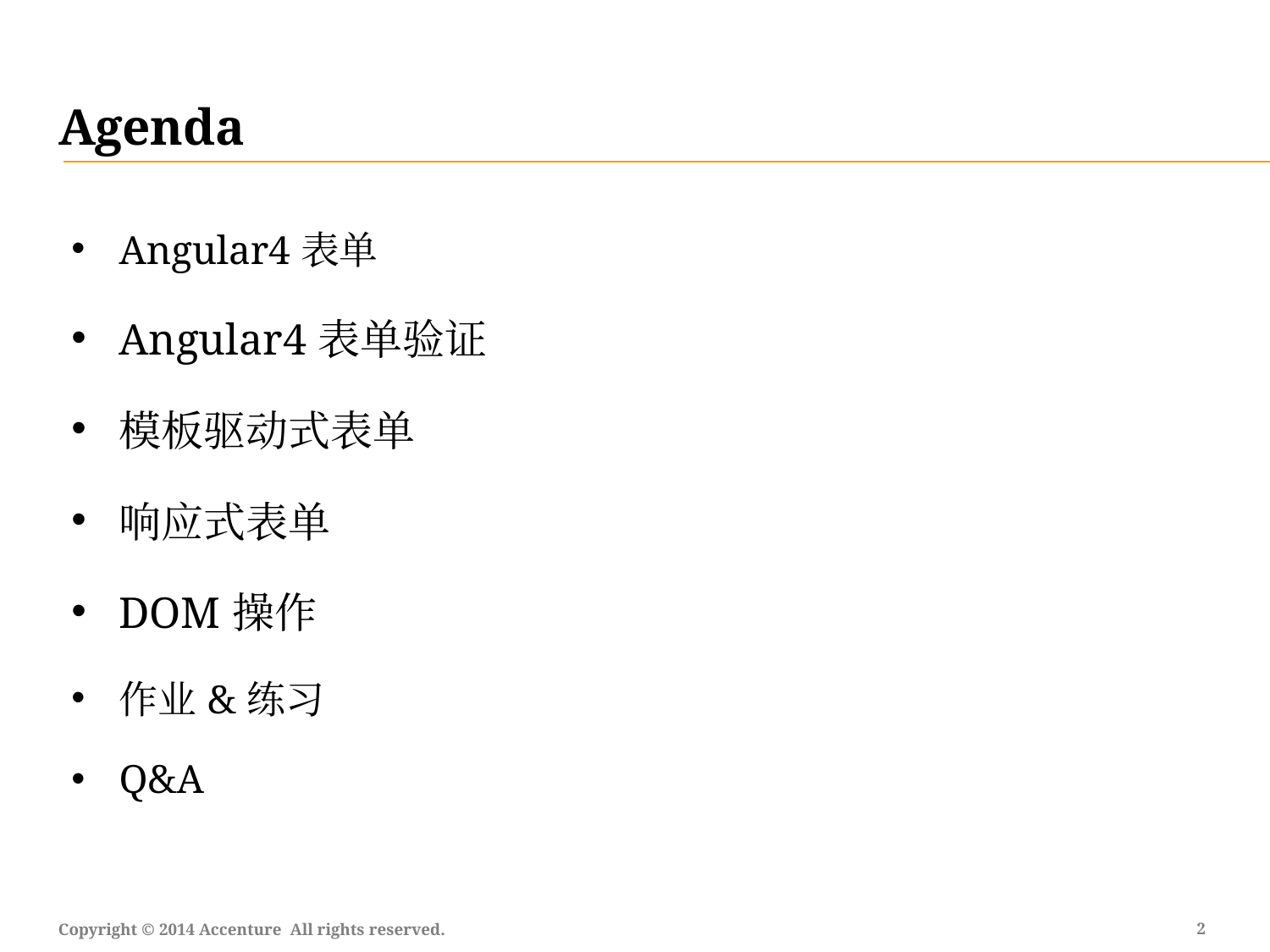

# Agenda
| Angular4表单 Angular4表单验证 模板驱动式表单 响应式表单 DOM操作 作业&练习 Q&A |
| --- |
2
Copyright © 2014 Accenture  All rights reserved.